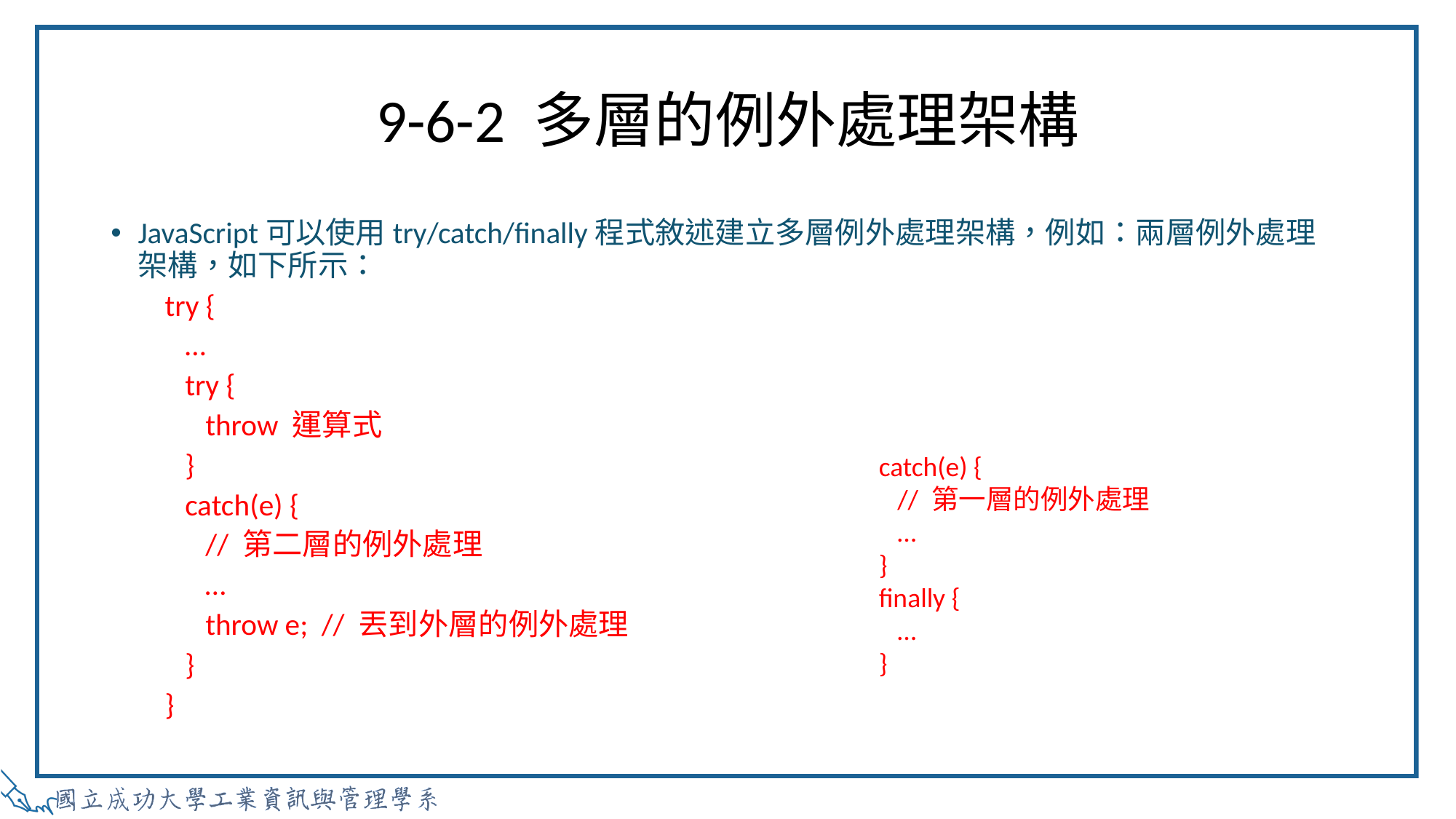

# 9-6-2 多層的例外處理架構
JavaScript可以使用try/catch/finally程式敘述建立多層例外處理架構，例如：兩層例外處理架構，如下所示：
try {
   …
   try {
      throw 運算式
   }
   catch(e) {
      // 第二層的例外處理
      …
      throw e;  // 丟到外層的例外處理
   }
}
catch(e) {
   // 第一層的例外處理
   …
}
finally {
   …
}